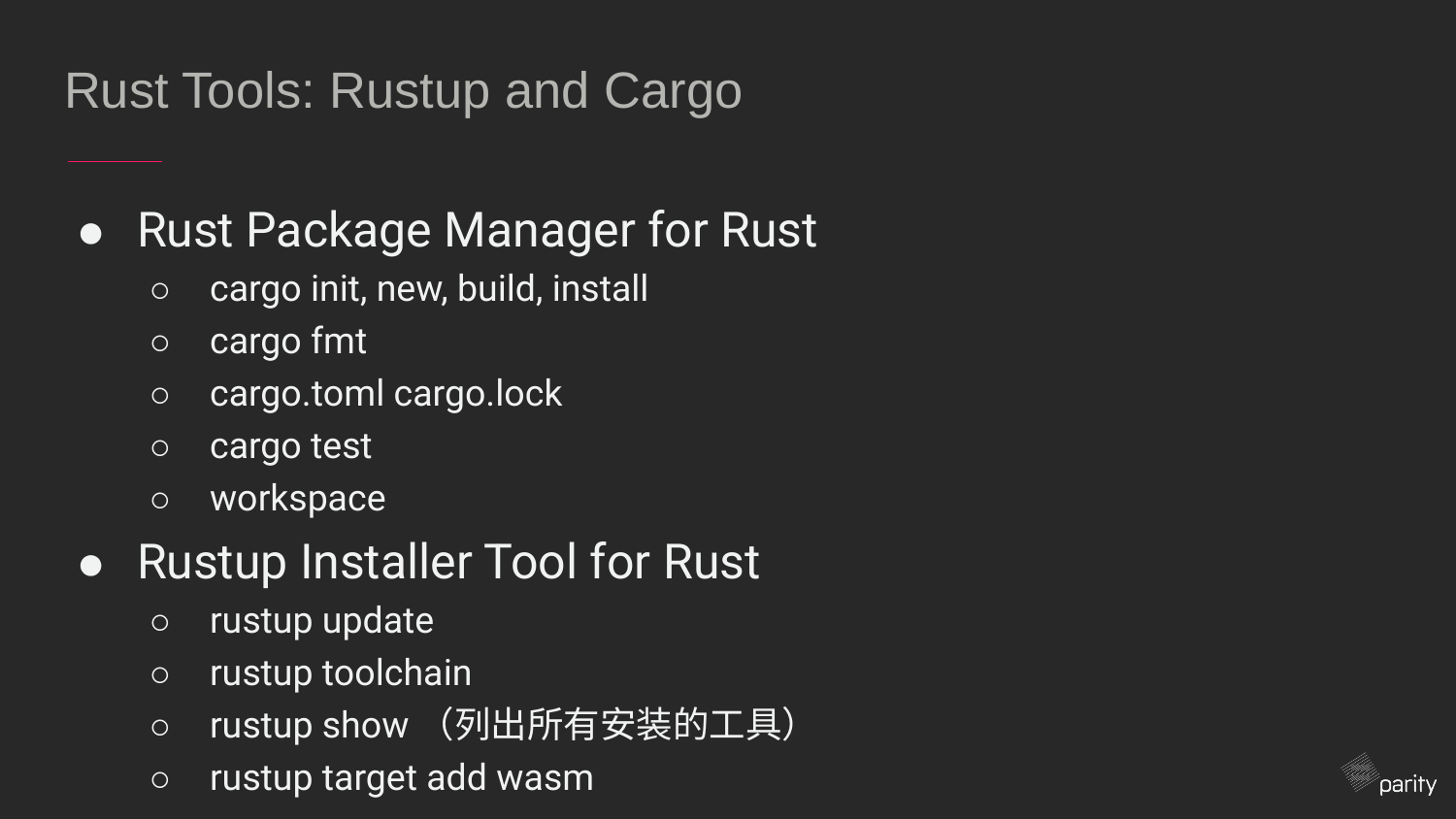

# Rust Tools: Rustup and Cargo
Rust Package Manager for Rust
cargo init, new, build, install
cargo fmt
cargo.toml cargo.lock
cargo test
workspace
Rustup Installer Tool for Rust
rustup update
rustup toolchain
rustup show（列出所有安装的工具）
rustup target add wasm